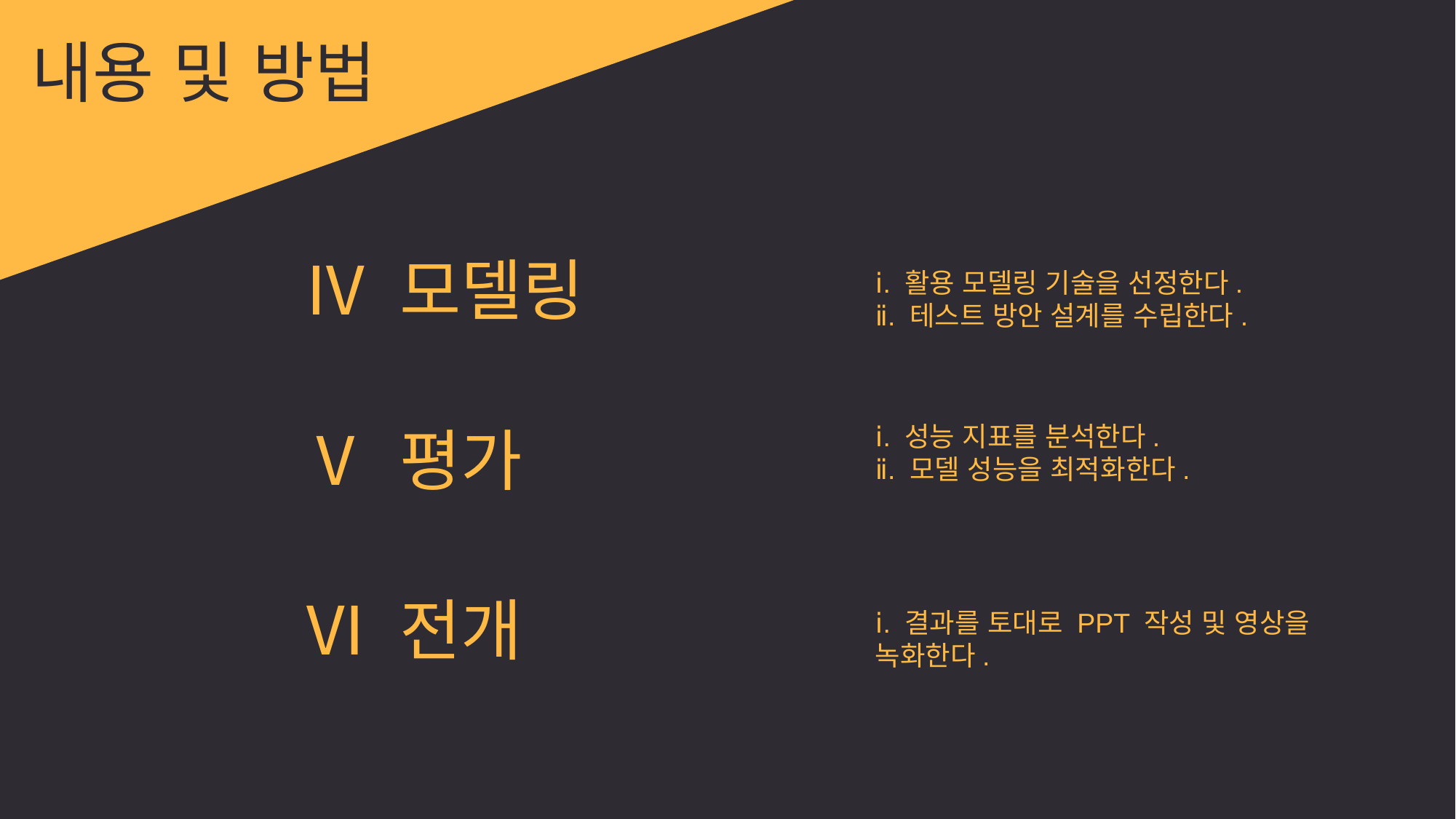

내용 및 방법

Ⅳ 모델링
ⅰ. 활용 모델링 기술을 선정한다.
ⅱ. 테스트 방안 설계를 수립한다.
Ⅴ 평가
ⅰ. 성능 지표를 분석한다.
ⅱ. 모델 성능을 최적화한다.
Ⅵ 전개
ⅰ. 결과를 토대로 PPT 작성 및 영상을 녹화한다.